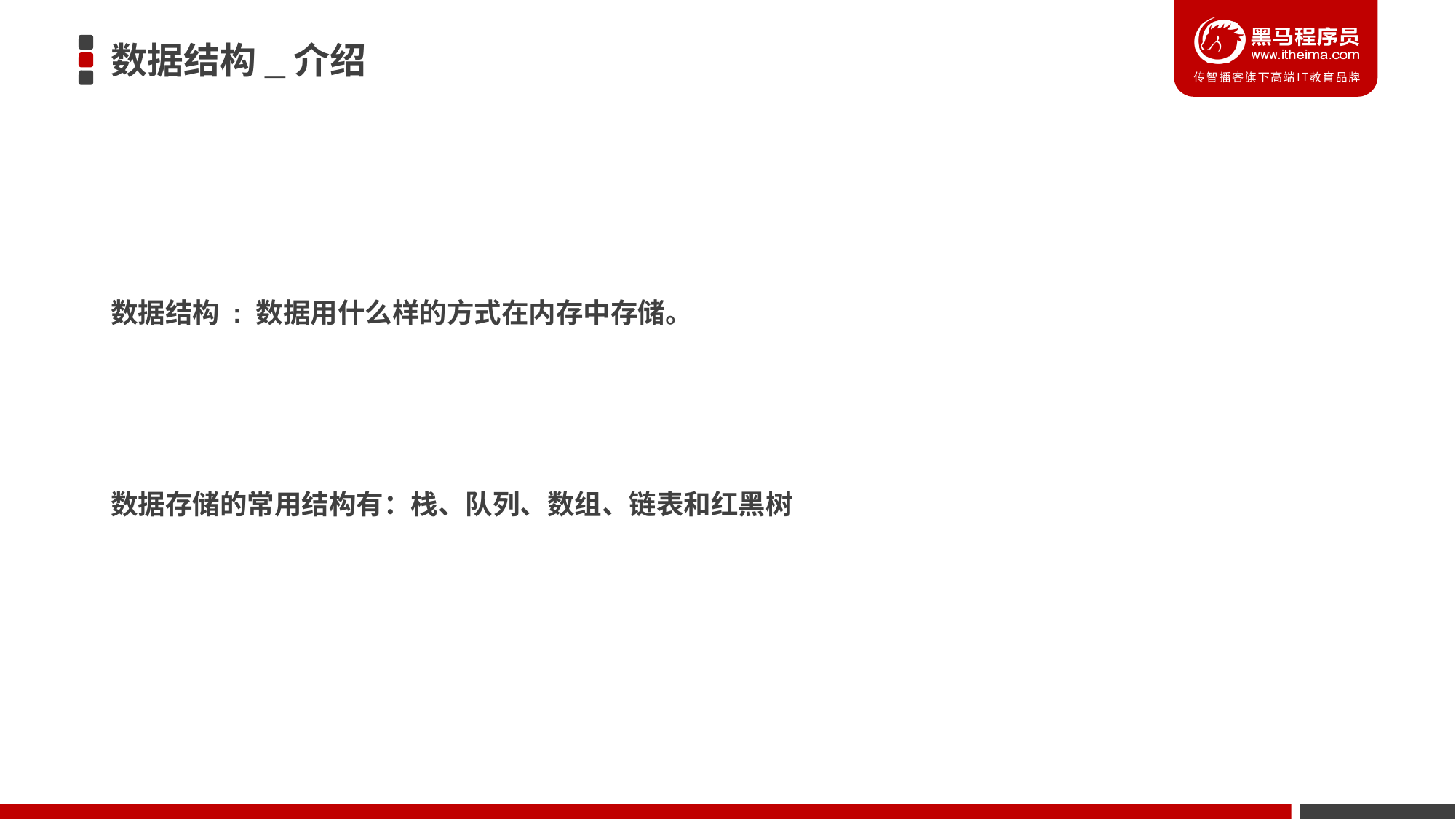

# 数据结构_介绍
数据结构 : 数据用什么样的方式在内存中存储。

数据存储的常用结构有：栈、队列、数组、链表和红黑树